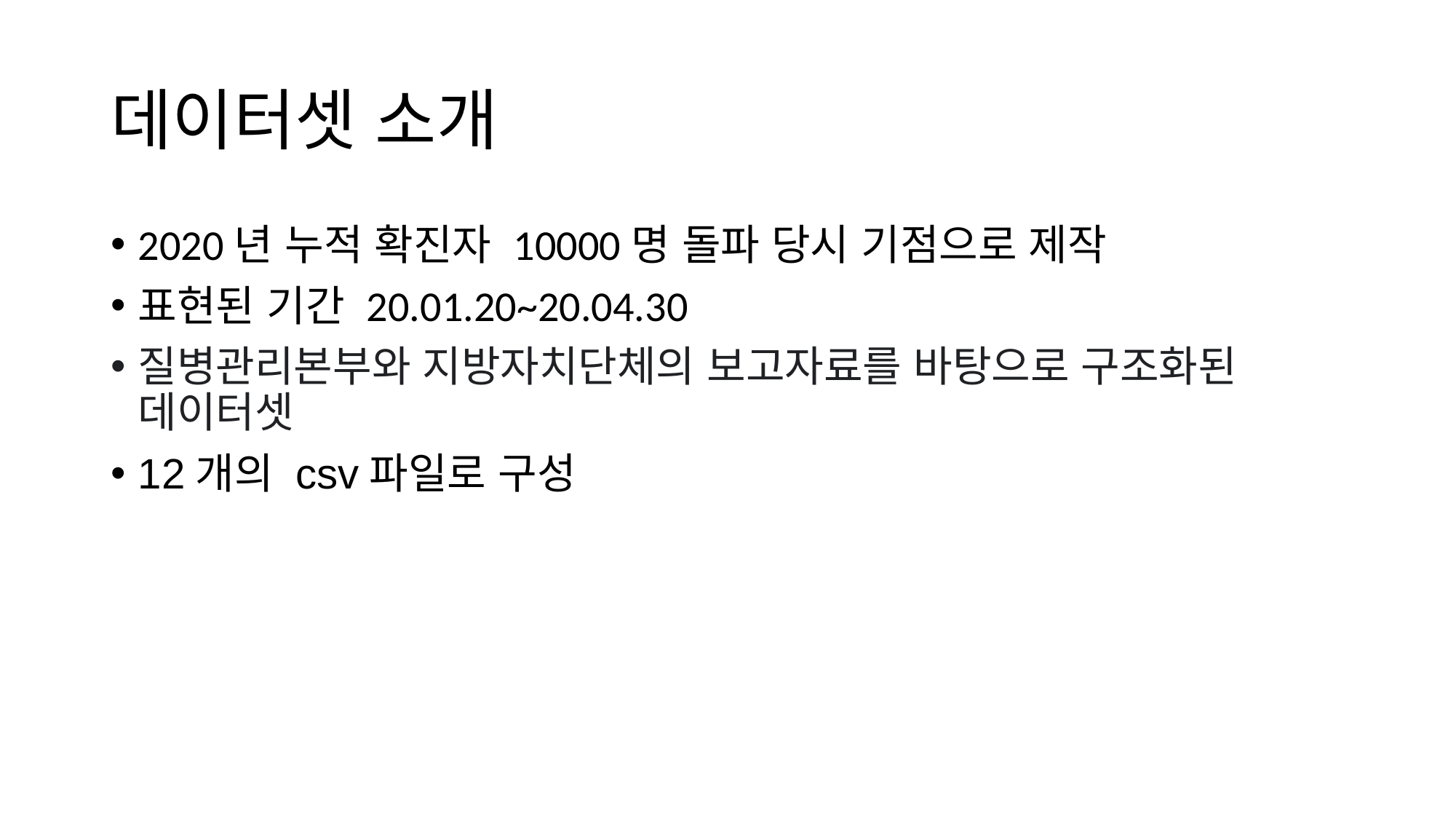

# 데이터셋 소개
2020년 누적 확진자 10000명 돌파 당시 기점으로 제작
표현된 기간 20.01.20~20.04.30
질병관리본부와 지방자치단체의 보고자료를 바탕으로 구조화된 데이터셋
12개의 csv파일로 구성